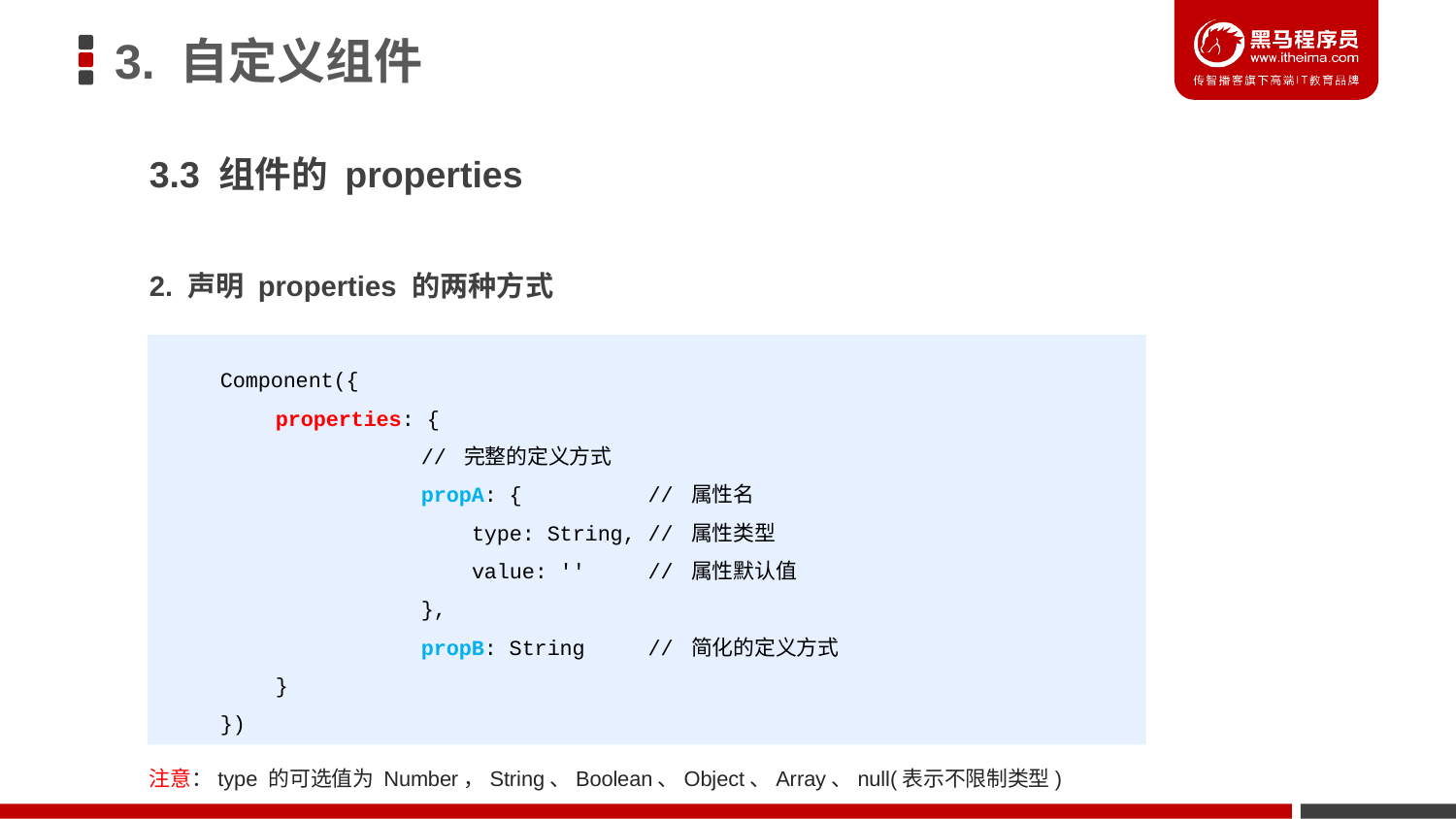

# 3. 自定义组件
3.3 组件的 properties
2. 声明 properties 的两种方式

Component({
properties: {
	// 完整的定义方式
	propA: {          // 属性名
	    type: String, // 属性类型
	    value: ''     // 属性默认值
	},
	propB: String     // 简化的定义方式
}
})
注意：type 的可选值为 Number，String、Boolean、Object、Array、null(表示不限制类型)